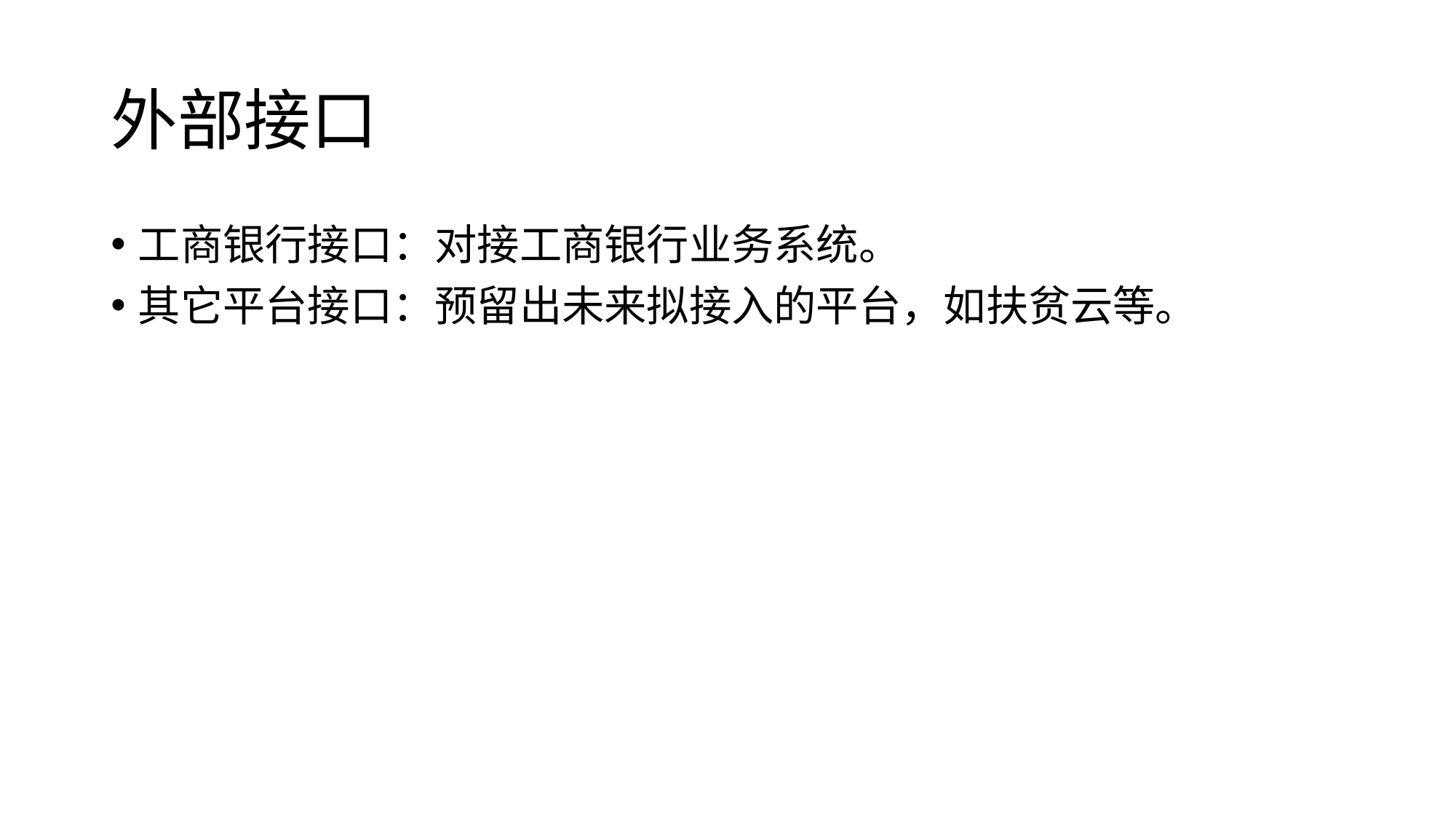

# 外部接口
工商银行接口：对接工商银行业务系统。
其它平台接口：预留出未来拟接入的平台，如扶贫云等。